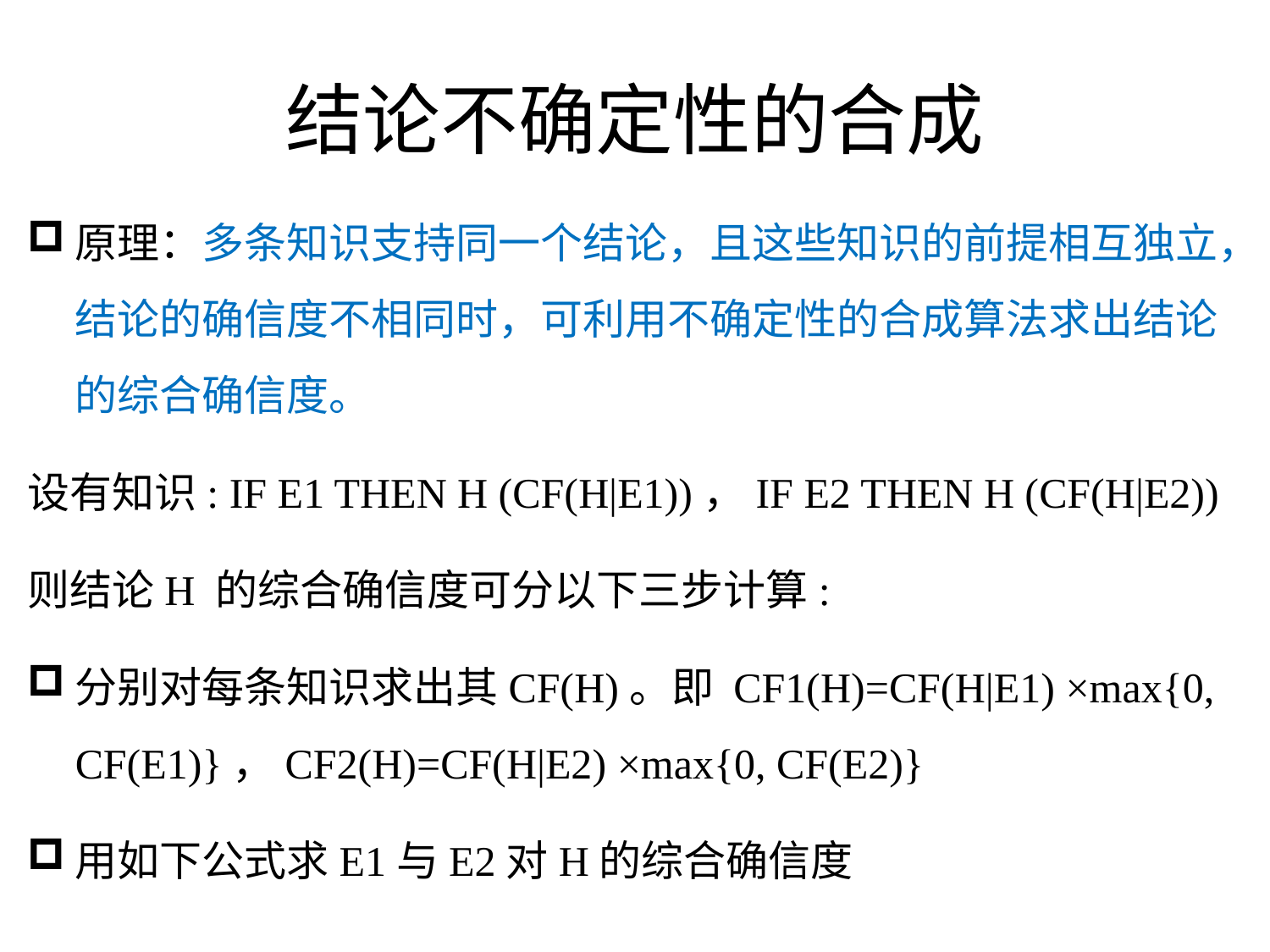

# 结论不确定性的合成
原理：多条知识支持同一个结论，且这些知识的前提相互独立，结论的确信度不相同时，可利用不确定性的合成算法求出结论的综合确信度。
设有知识: IF E1 THEN H (CF(H|E1))，IF E2 THEN H (CF(H|E2))
则结论H 的综合确信度可分以下三步计算:
分别对每条知识求出其CF(H)。即 CF1(H)=CF(H|E1) ×max{0, CF(E1)}，CF2(H)=CF(H|E2) ×max{0, CF(E2)}
用如下公式求E1与E2对H的综合确信度